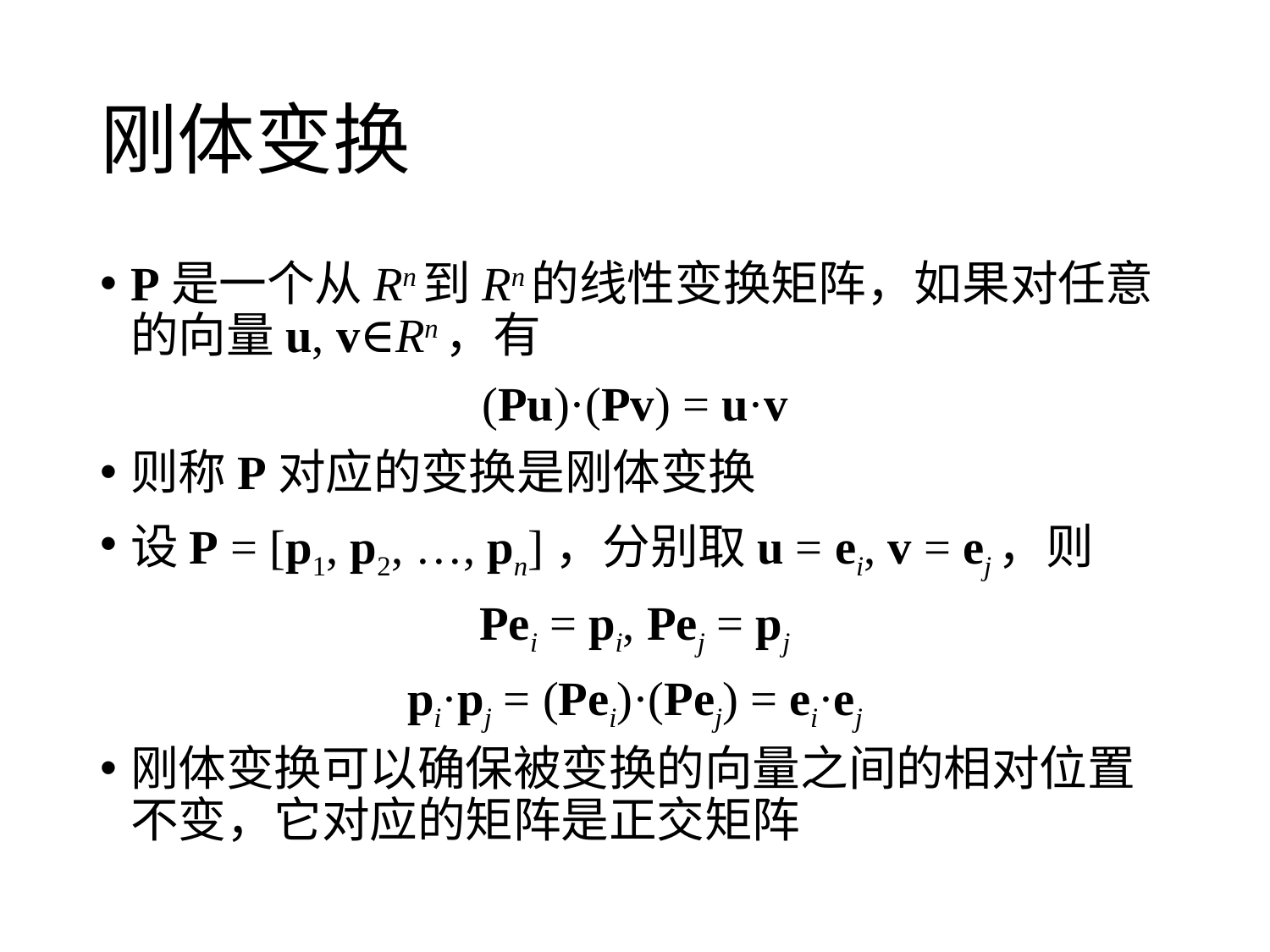

# 刚体变换
P是一个从Rn到Rn的线性变换矩阵，如果对任意的向量u, v∈Rn，有
(Pu)·(Pv) = u·v
则称P对应的变换是刚体变换
设P = [p1, p2, …, pn]，分别取u = ei, v = ej，则
Pei = pi, Pej = pj
pi·pj = (Pei)·(Pej) = ei·ej
刚体变换可以确保被变换的向量之间的相对位置不变，它对应的矩阵是正交矩阵